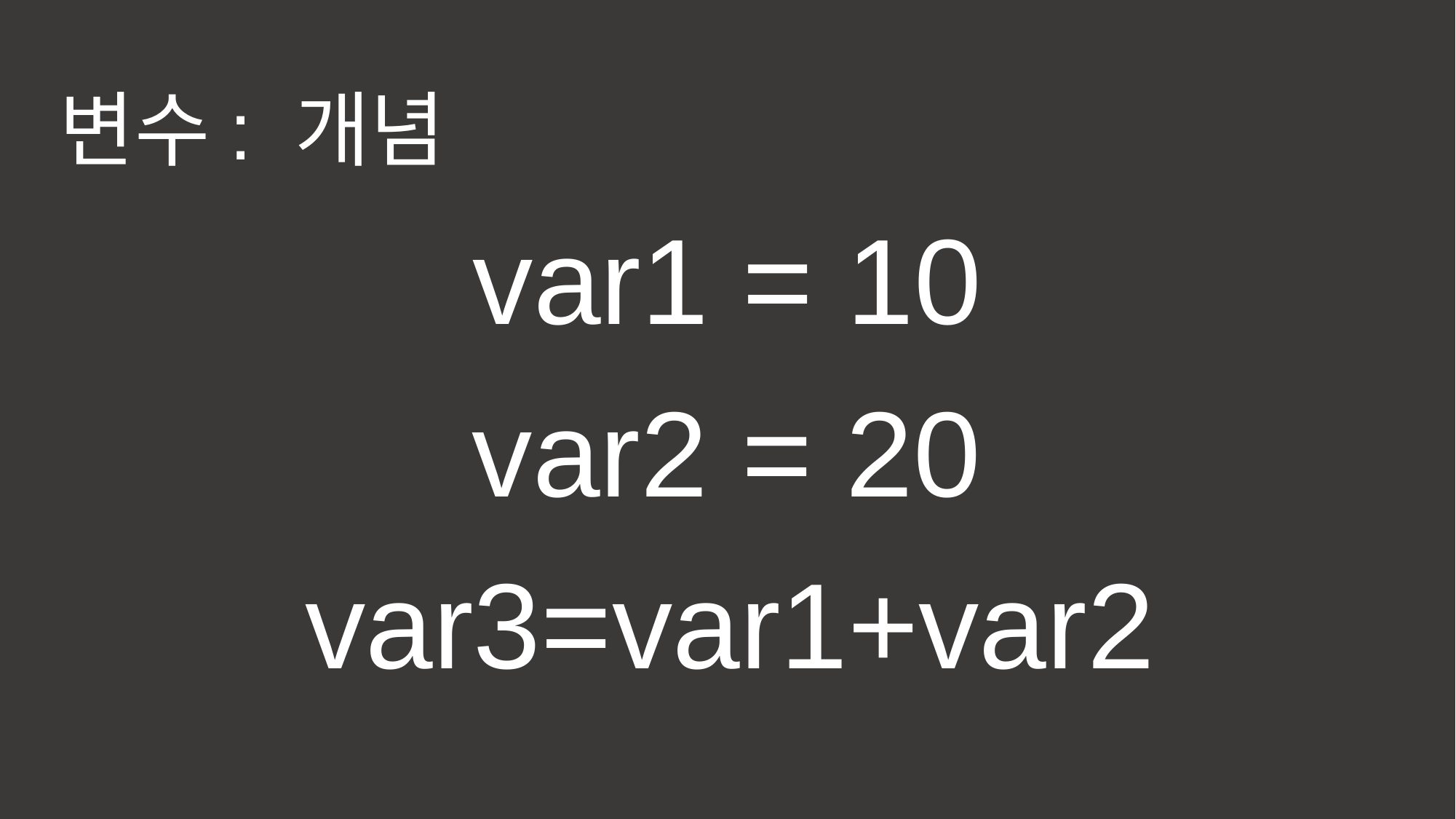

변수: 개념
var1 = 10
var2 = 20
var3=var1+var2